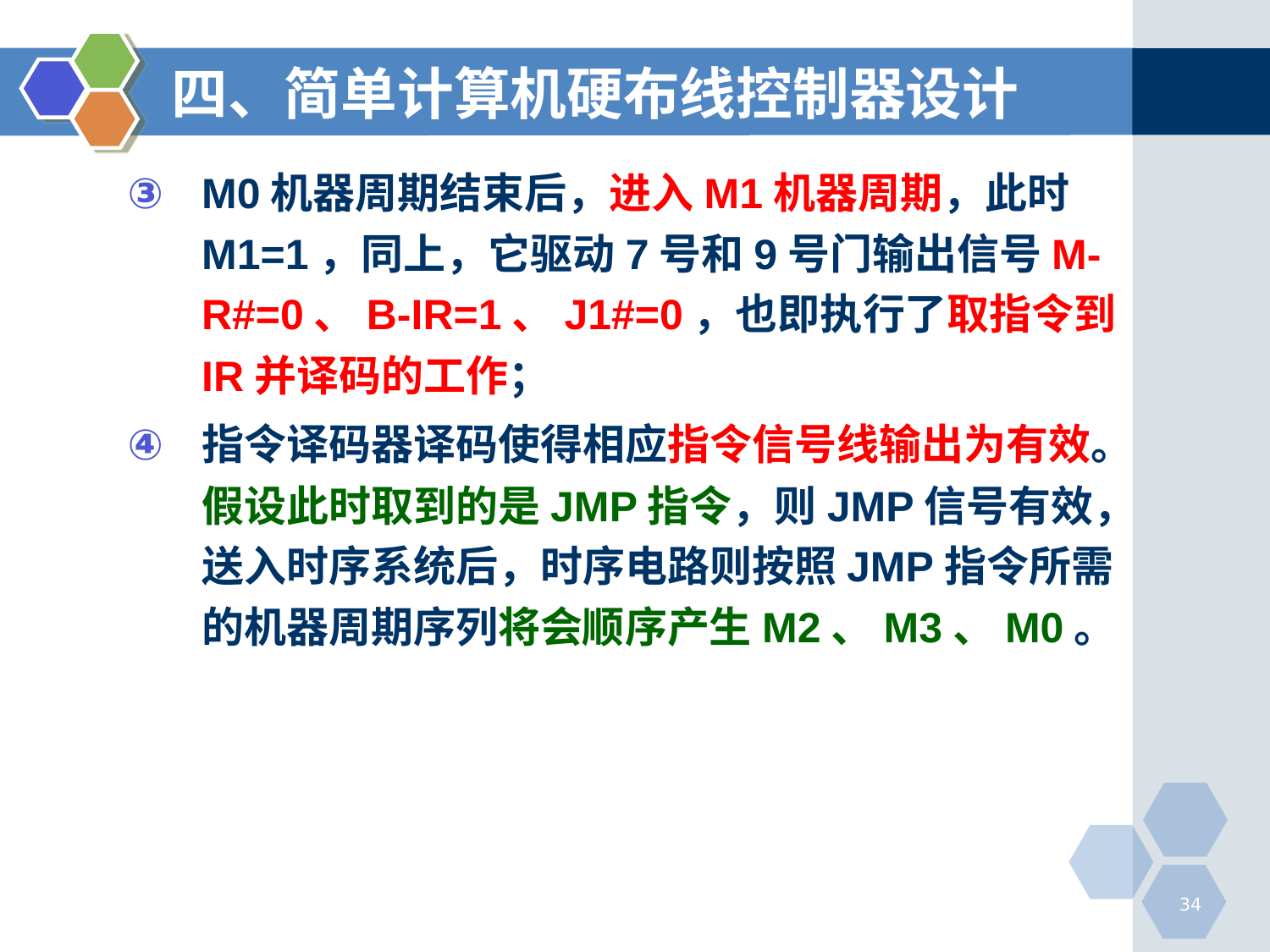

# 四、简单计算机硬布线控制器设计
M0机器周期结束后，进入M1机器周期，此时M1=1，同上，它驱动7号和9号门输出信号M-R#=0、B-IR=1、J1#=0，也即执行了取指令到IR并译码的工作；
指令译码器译码使得相应指令信号线输出为有效。假设此时取到的是JMP指令，则JMP信号有效，送入时序系统后，时序电路则按照JMP指令所需的机器周期序列将会顺序产生M2、M3、M0。
34